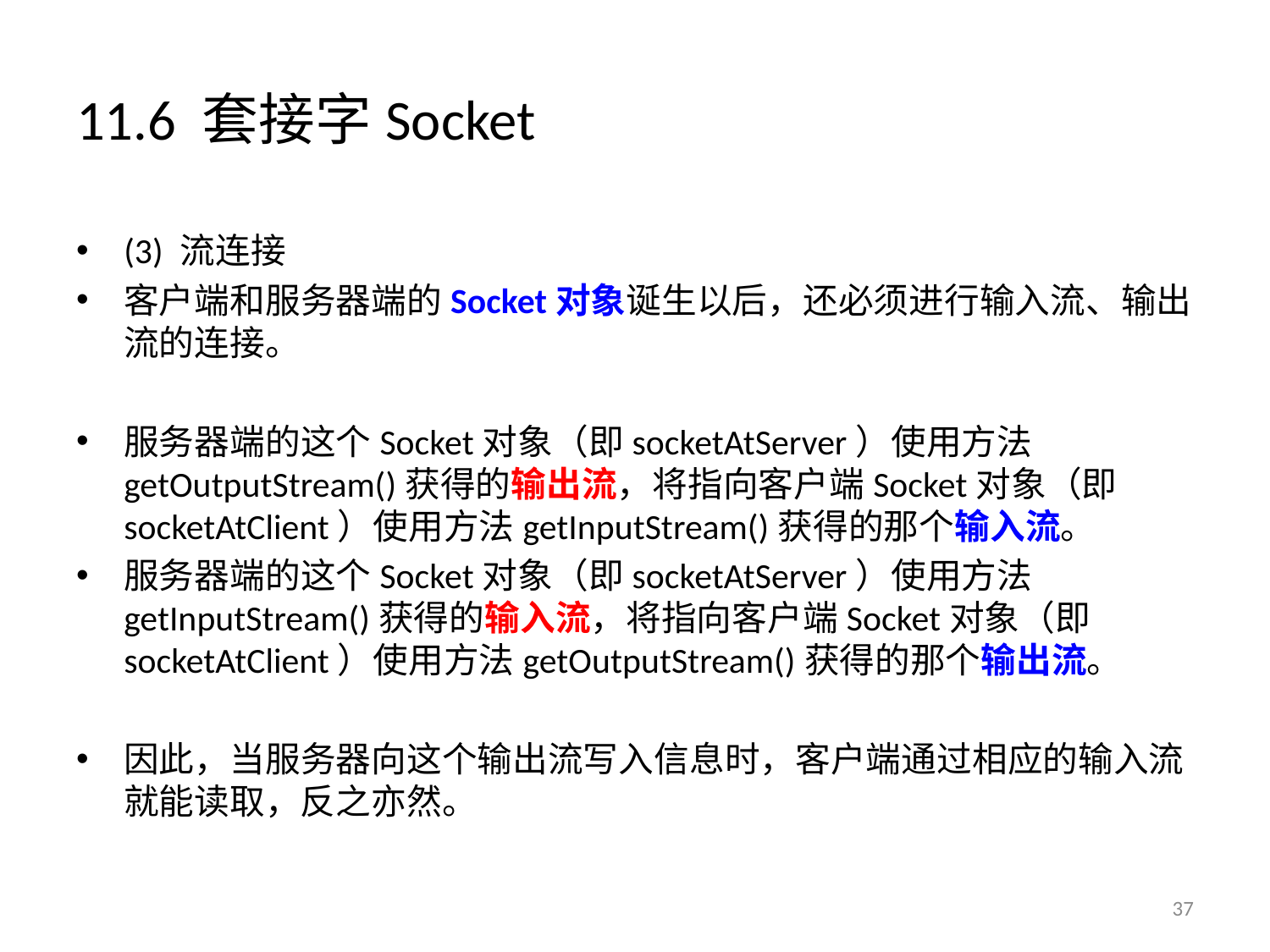

# 11.6 套接字Socket
(3) 流连接
客户端和服务器端的Socket对象诞生以后，还必须进行输入流、输出流的连接。

服务器端的这个Socket对象（即socketAtServer）使用方法getOutputStream()获得的输出流，将指向客户端Socket对象（即socketAtClient）使用方法getInputStream()获得的那个输入流。
服务器端的这个Socket对象（即socketAtServer）使用方法getInputStream()获得的输入流，将指向客户端Socket对象（即socketAtClient）使用方法getOutputStream()获得的那个输出流。

因此，当服务器向这个输出流写入信息时，客户端通过相应的输入流就能读取，反之亦然。
37